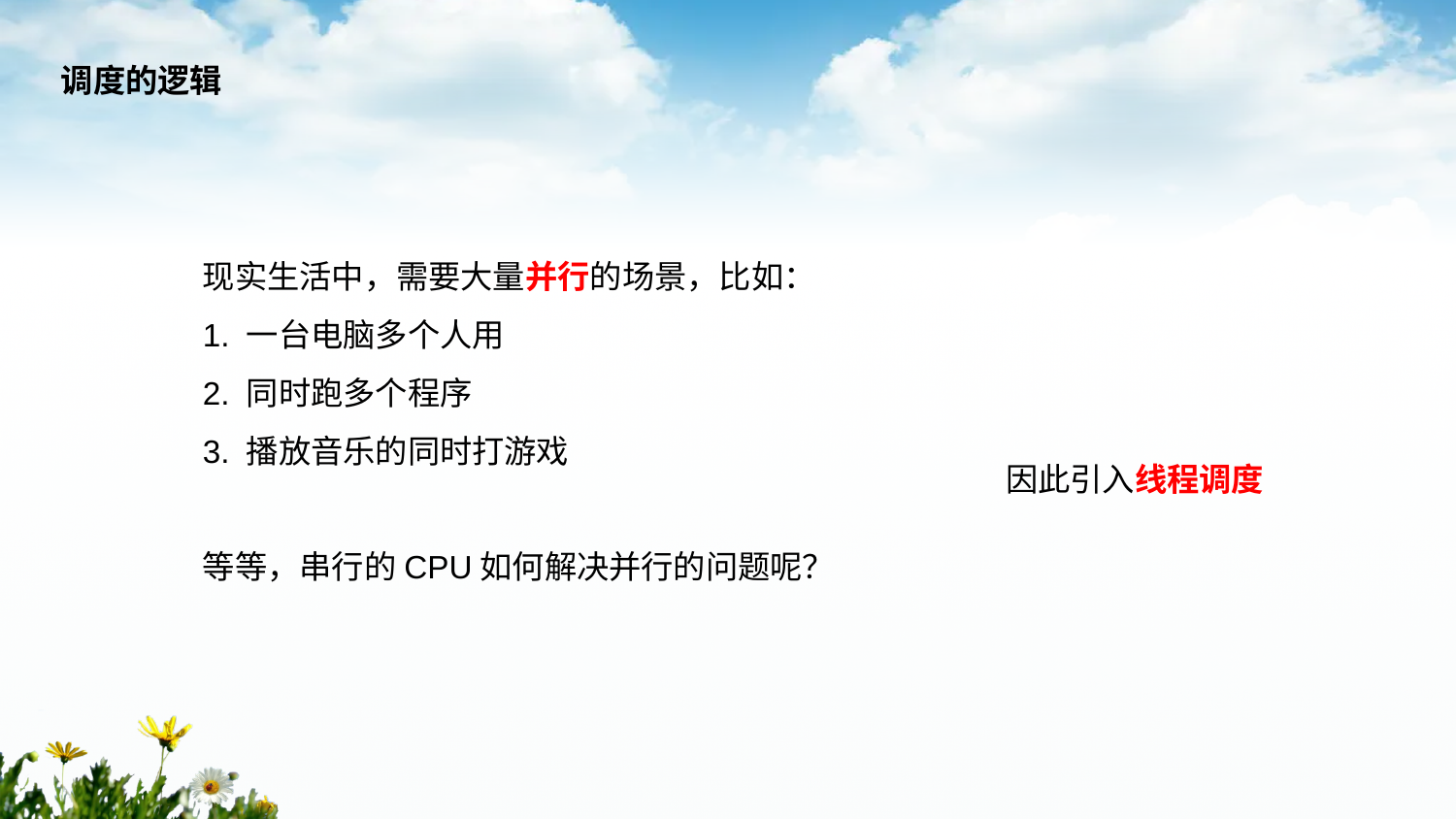

调度的逻辑
现实生活中，需要大量并行的场景，比如：
1. 一台电脑多个人用
2. 同时跑多个程序
3. 播放音乐的同时打游戏

等等，串行的CPU如何解决并行的问题呢？
因此引入线程调度